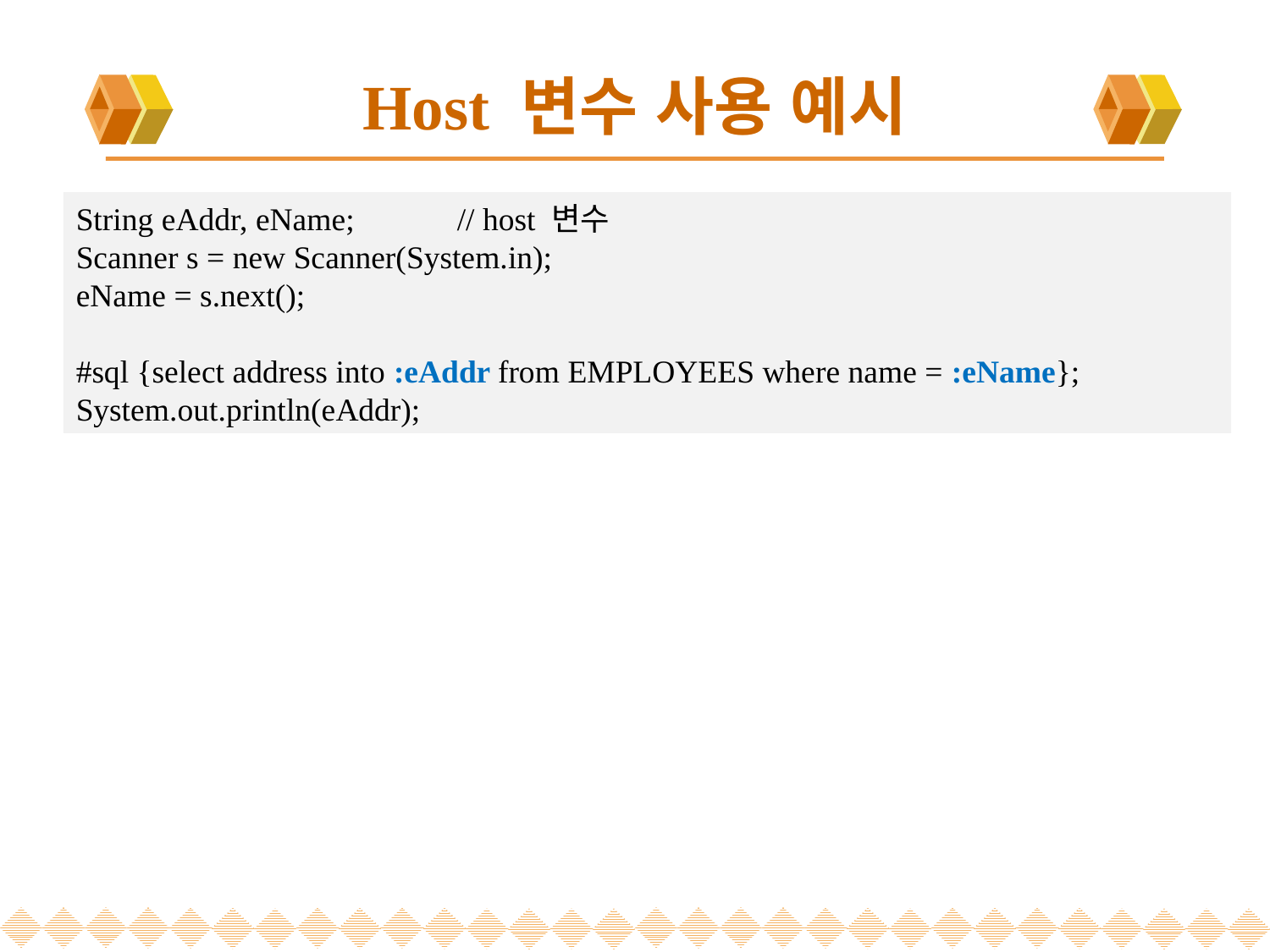

# Host 변수 사용 예시
String eAddr, eName; 	// host 변수
Scanner s = new Scanner(System.in);
eName = s.next();

#sql {select address into :eAddr from EMPLOYEES where name = :eName};
System.out.println(eAddr);